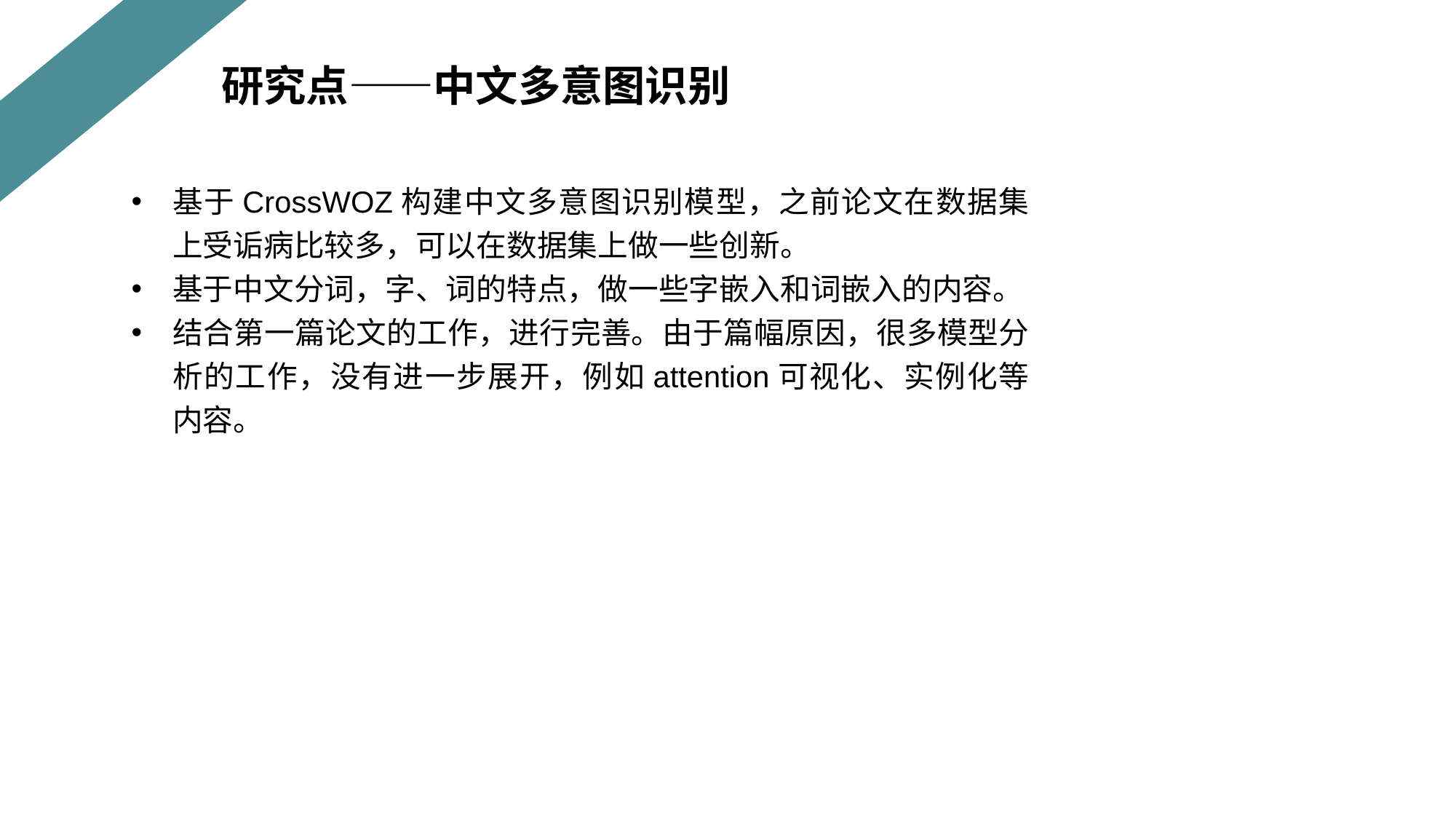

研究点——中文多意图识别
基于CrossWOZ构建中文多意图识别模型，之前论文在数据集上受诟病比较多，可以在数据集上做一些创新。
基于中文分词，字、词的特点，做一些字嵌入和词嵌入的内容。
结合第一篇论文的工作，进行完善。由于篇幅原因，很多模型分析的工作，没有进一步展开，例如attention可视化、实例化等内容。